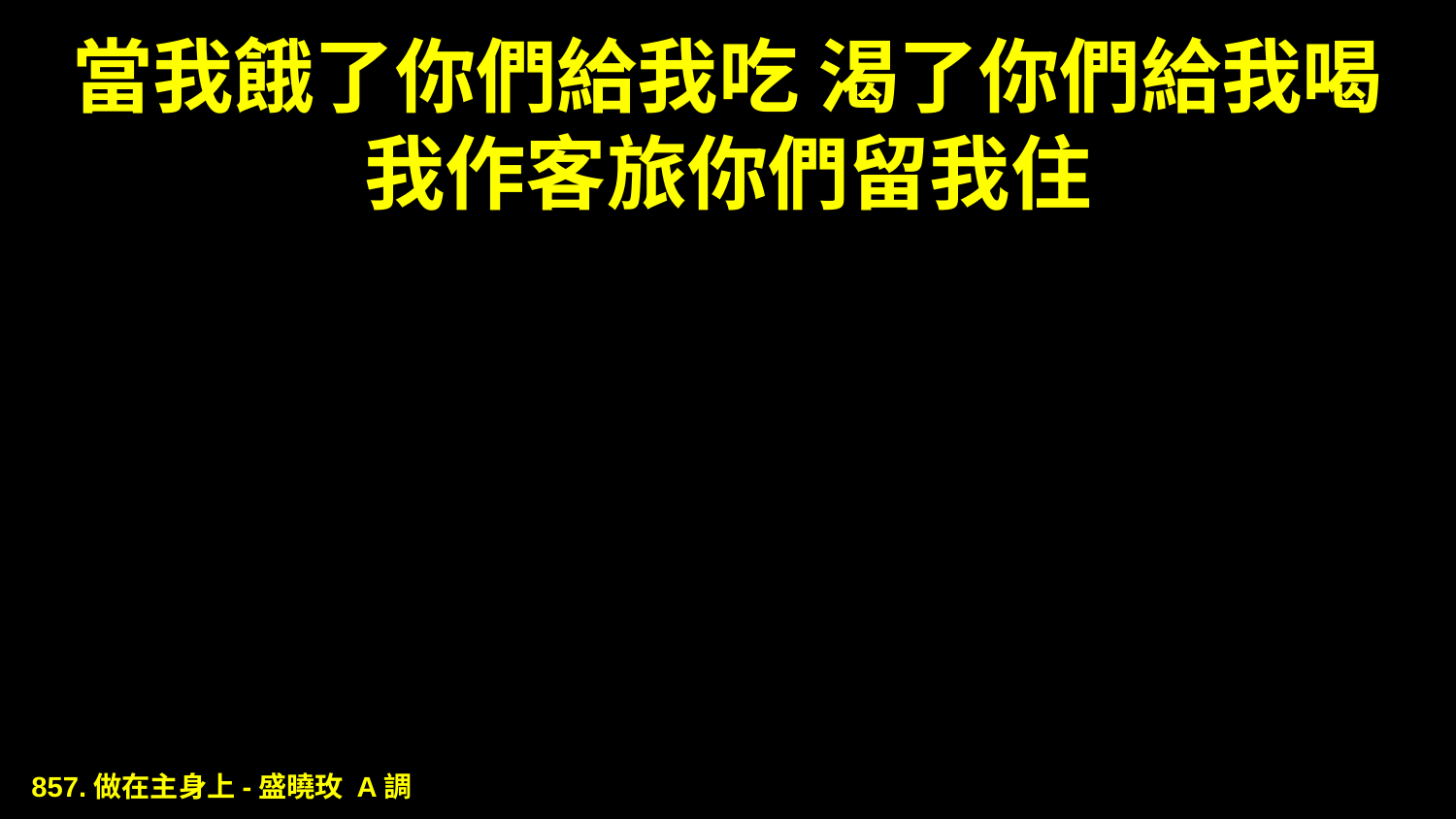

# 當我餓了你們給我吃 渴了你們給我喝 我作客旅你們留我住
857.做在主身上-盛曉玫 A調